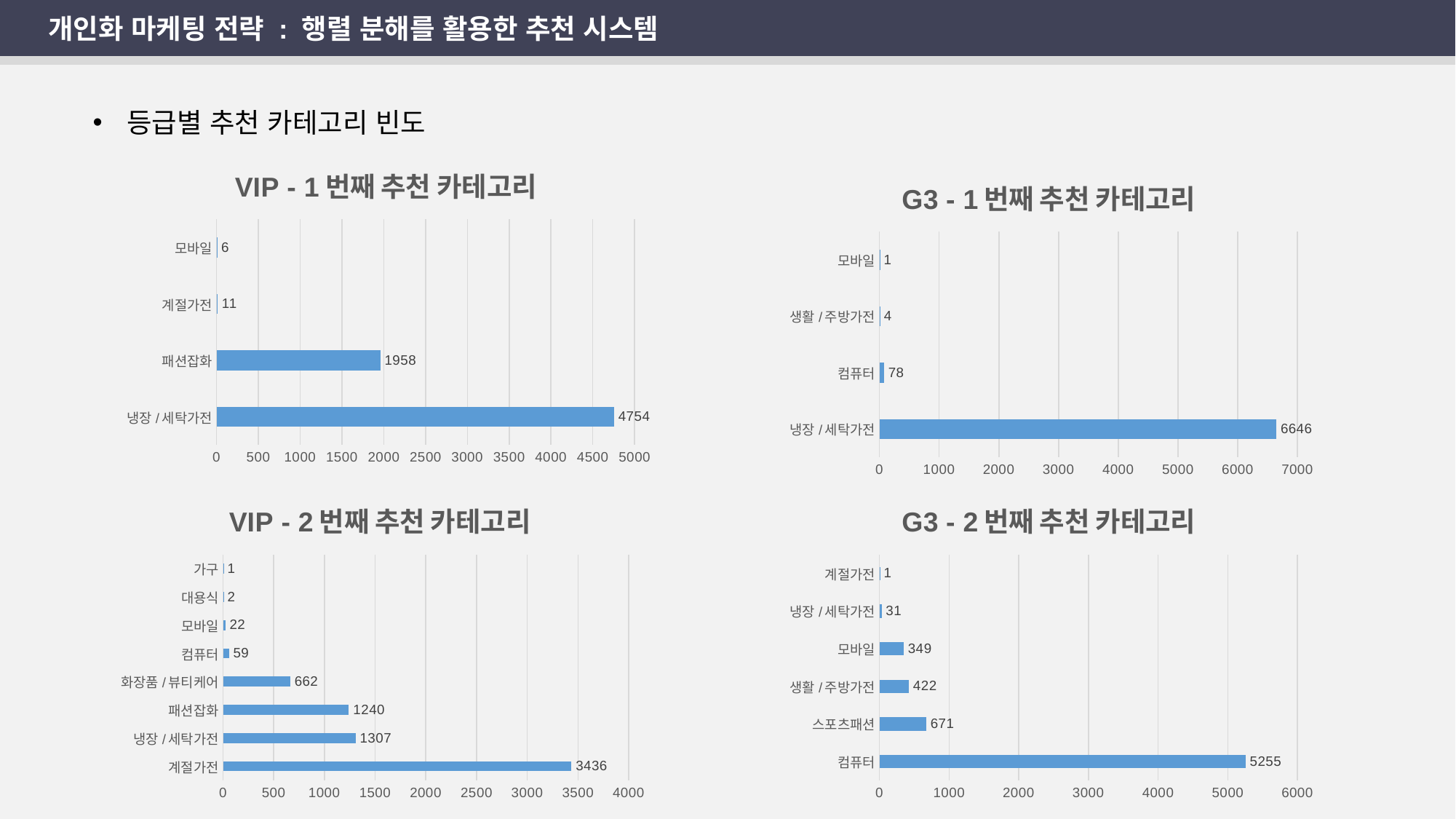

개인화 마케팅 전략 : 행렬 분해를 활용한 추천 시스템

등급별 추천 카테고리 빈도

### Chart: VIP - 1번째 추천 카테고리

| Category |  |
|---|---|
| 냉장/세탁가전 | 4754.0 |
| 패션잡화 | 1958.0 |
| 계절가전 | 11.0 |
| 모바일 | 6.0 |

### Chart: G3 - 1번째 추천 카테고리

| Category | 요약 |
|---|---|
| 냉장/세탁가전 | 6646.0 |
| 컴퓨터 | 78.0 |
| 생활/주방가전 | 4.0 |
| 모바일 | 1.0 |

### Chart: VIP - 2번째 추천 카테고리

| Category |  |
|---|---|
| 계절가전 | 3436.0 |
| 냉장/세탁가전 | 1307.0 |
| 패션잡화 | 1240.0 |
| 화장품/뷰티케어 | 662.0 |
| 컴퓨터 | 59.0 |
| 모바일 | 22.0 |
| 대용식 | 2.0 |
| 가구 | 1.0 |

### Chart: G3 - 2번째 추천 카테고리

| Category | 요약 |
|---|---|
| 컴퓨터 | 5255.0 |
| 스포츠패션 | 671.0 |
| 생활/주방가전 | 422.0 |
| 모바일 | 349.0 |
| 냉장/세탁가전 | 31.0 |
| 계절가전 | 1.0 |